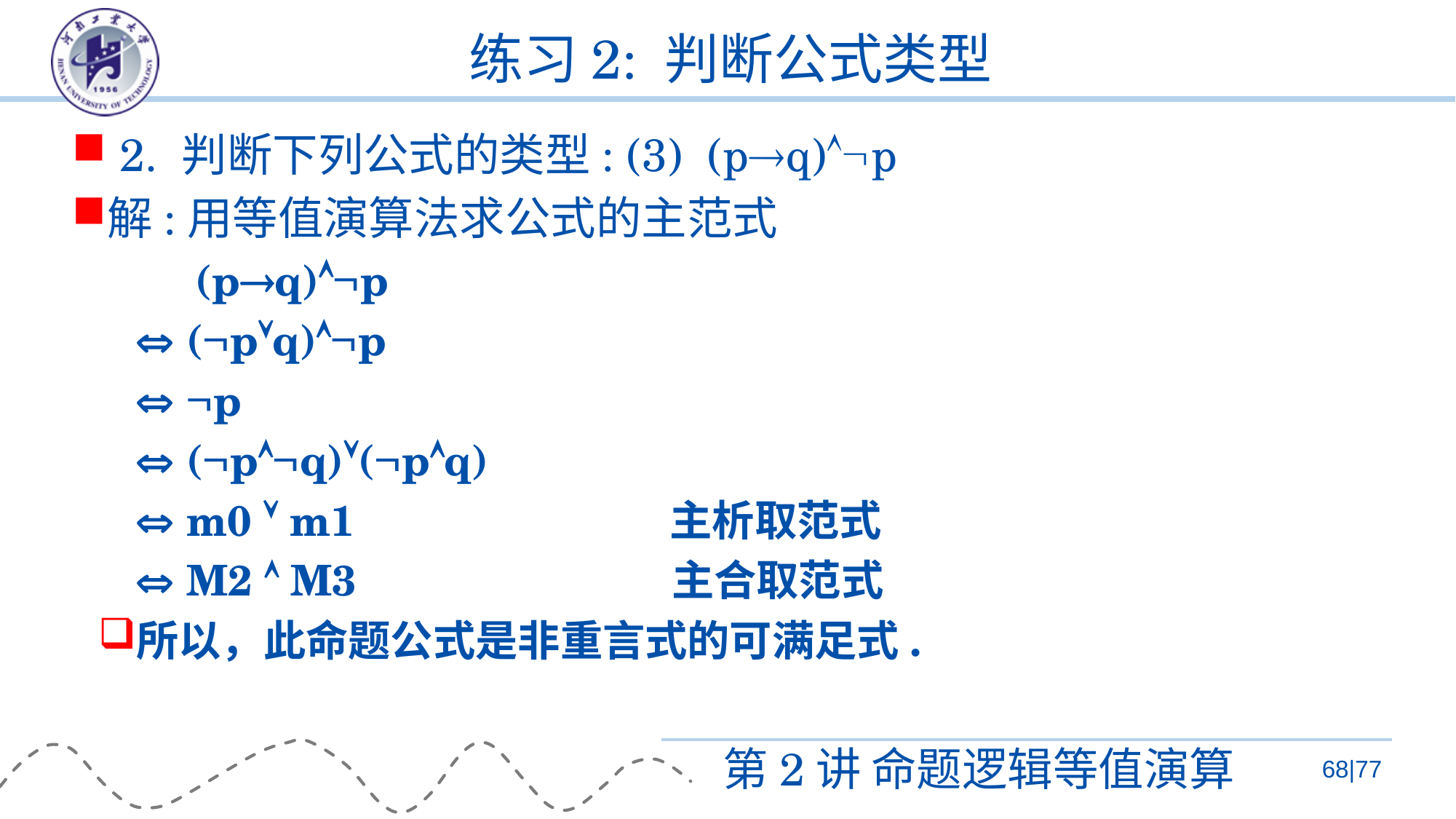

# 练习2: 判断公式类型
 2. 判断下列公式的类型: (3)  (p→q)∧¬p
解:用等值演算法求公式的主范式
        (p→q)∧¬p
   ⇔ (¬p∨q)∧¬p
   ⇔ ¬p
   ⇔ (¬p∧¬q)∨(¬p∧q)
   ⇔ m0 ∨ m1                         主析取范式
   ⇔ M2 ∧ M3                         主合取范式
所以，此命题公式是非重言式的可满足式.
第2讲 命题逻辑等值演算
68|77